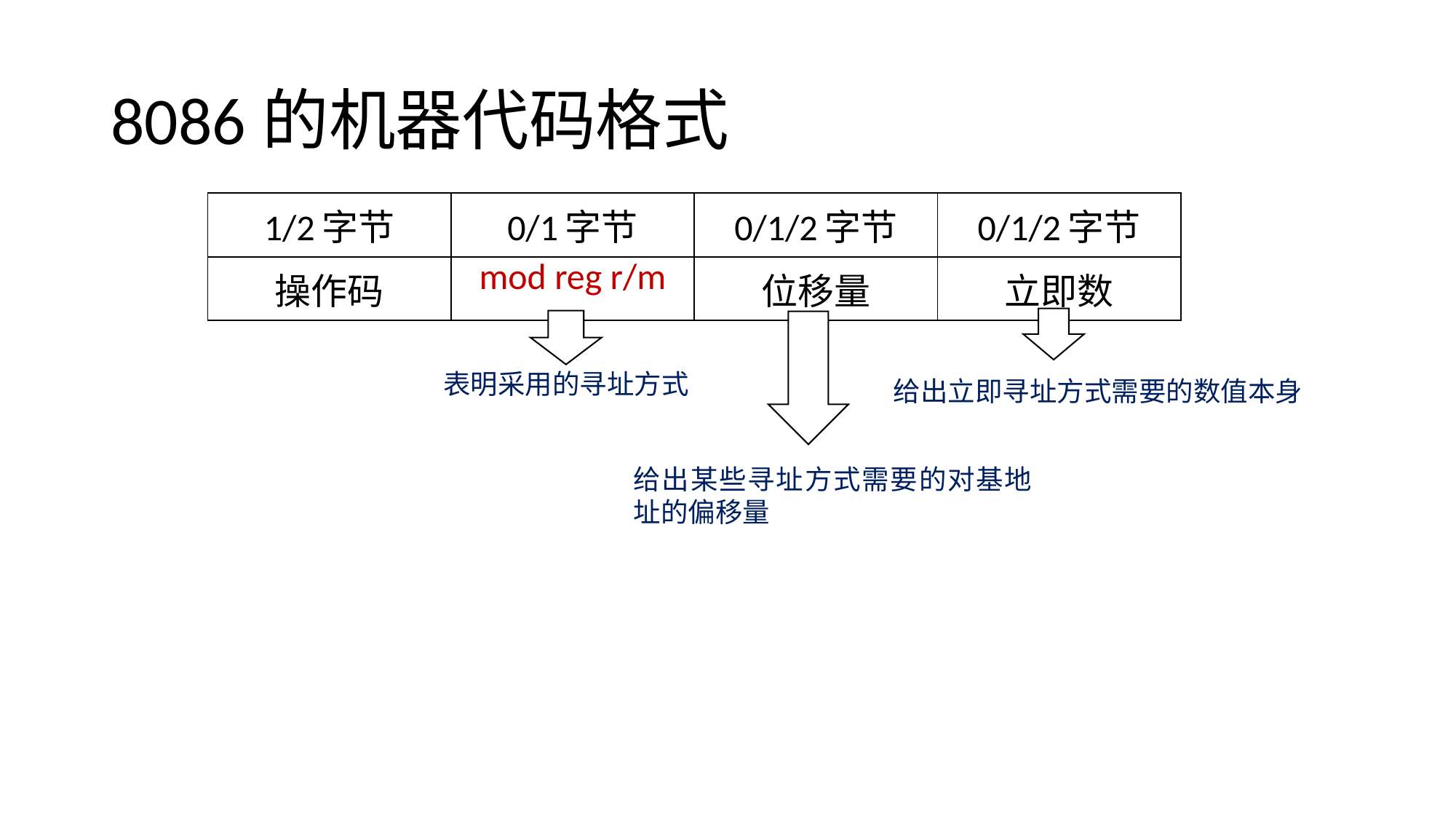

# 8086的机器代码格式
| 1/2字节 | 0/1字节 | 0/1/2字节 | 0/1/2字节 |
| --- | --- | --- | --- |
| 操作码 | mod reg r/m | 位移量 | 立即数 |

表明采用的寻址方式
给出立即寻址方式需要的数值本身
给出某些寻址方式需要的对基地址的偏移量